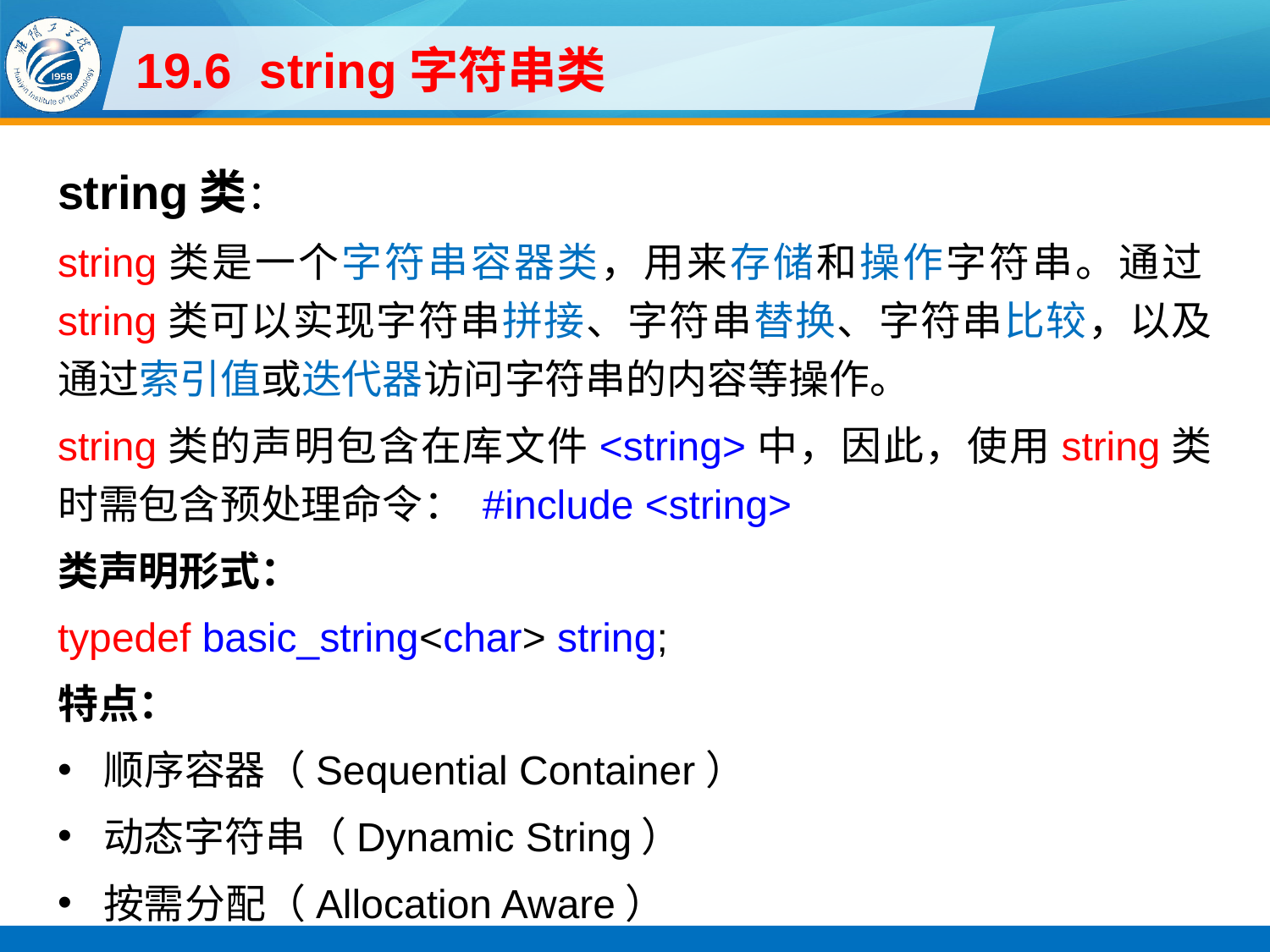

# 19.6  string字符串类
string类：
string类是一个字符串容器类，用来存储和操作字符串。通过string类可以实现字符串拼接、字符串替换、字符串比较，以及通过索引值或迭代器访问字符串的内容等操作。
string类的声明包含在库文件<string>中，因此，使用string类时需包含预处理命令： #include <string>
类声明形式：
typedef basic_string<char> string;
特点：
顺序容器（Sequential Container）
动态字符串（Dynamic String）
按需分配（Allocation Aware）